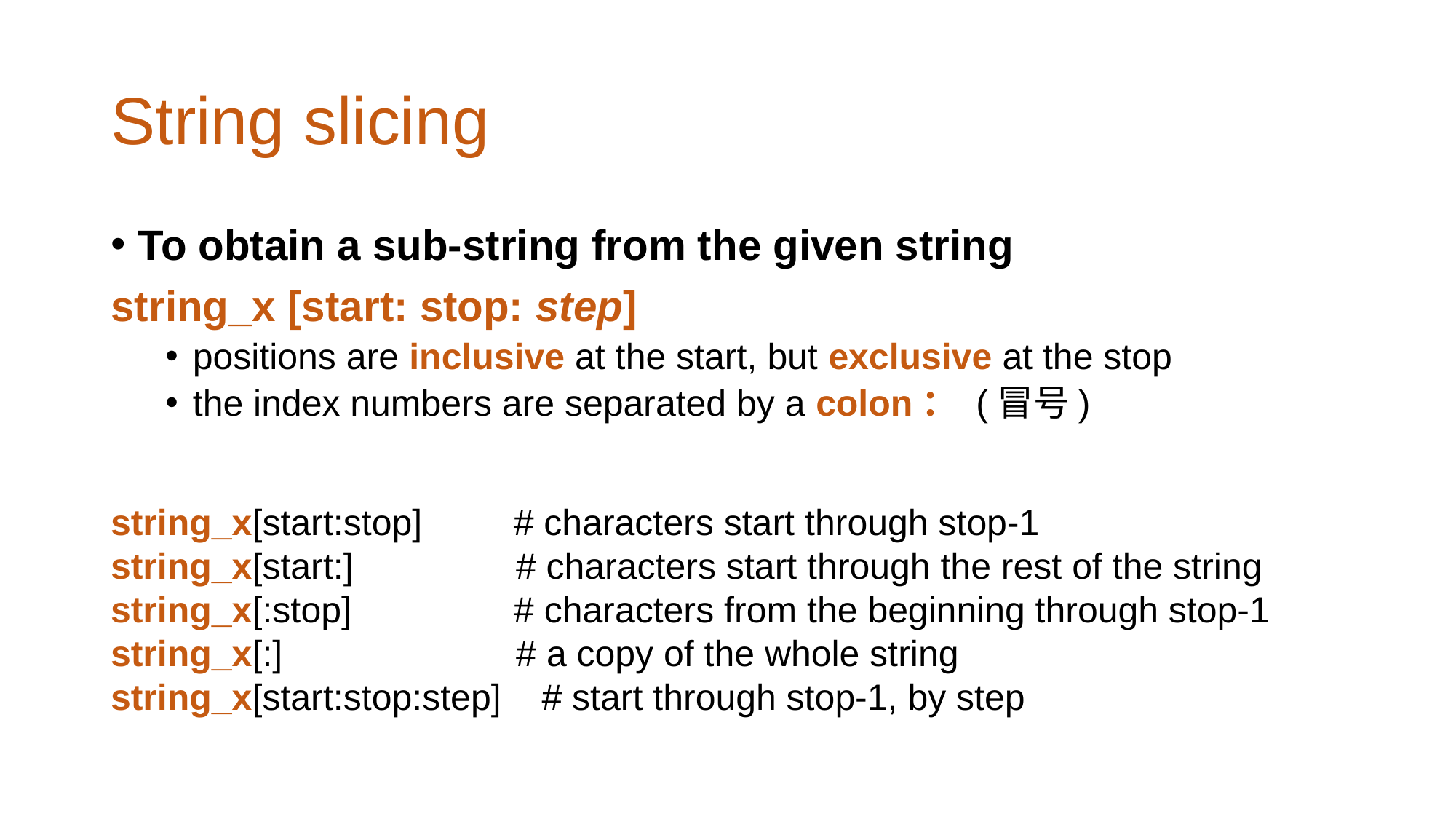

# String slicing
To obtain a sub-string from the given string
string_x [start: stop: step]
positions are inclusive at the start, but exclusive at the stop
the index numbers are separated by a colon： (冒号)

string_x[start:stop]         # characters start through stop-1
string_x[start:]                # characters start through the rest of the string
string_x[:stop]                # characters from the beginning through stop-1
string_x[:]                       # a copy of the whole string
string_x[start:stop:step]    # start through stop-1, by step